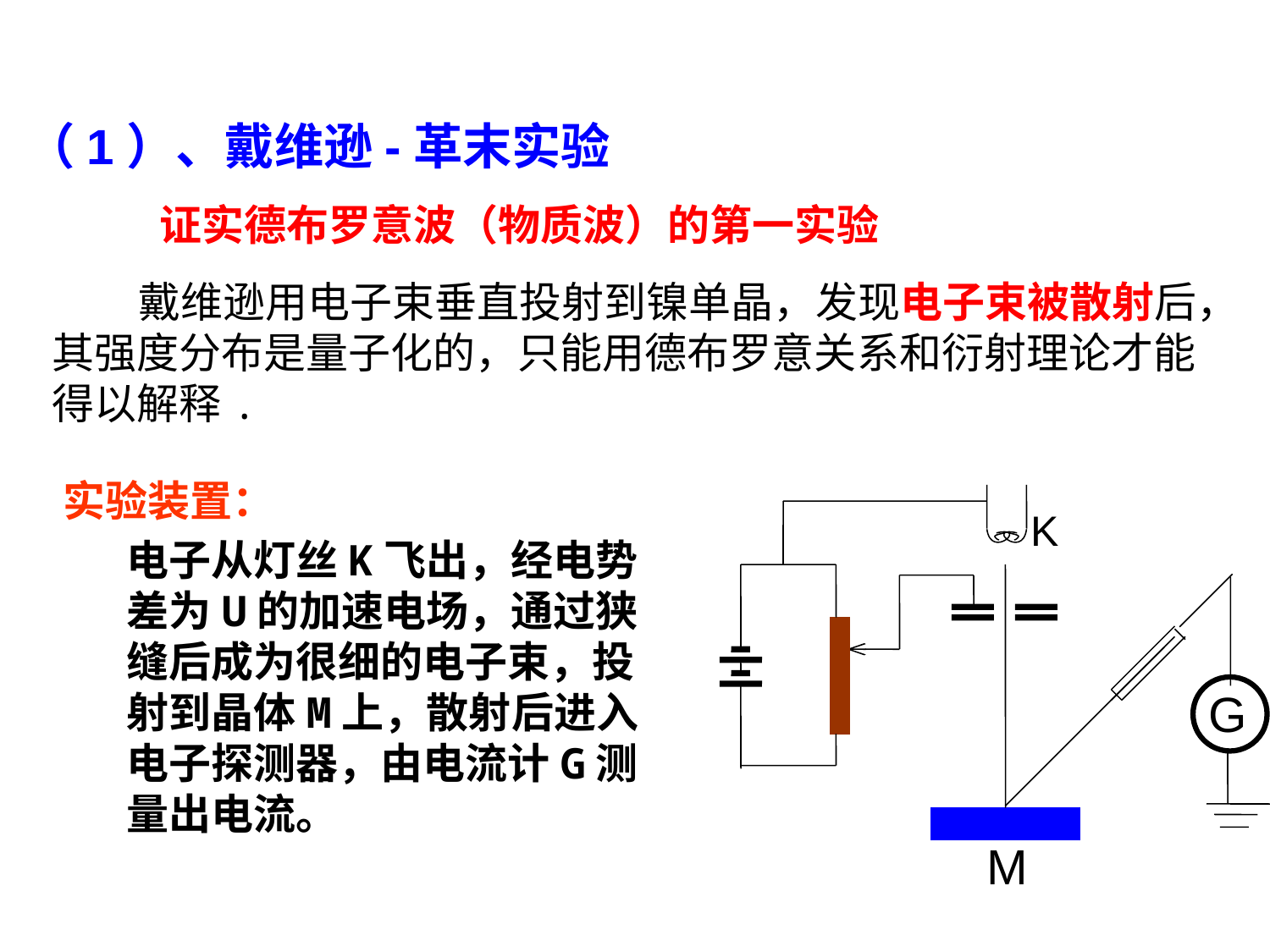

（1）、戴维逊-革末实验
        戴维逊用电子束垂直投射到镍单晶，发现电子束被散射后，其强度分布是量子化的，只能用德布罗意关系和衍射理论才能得以解释.
实验装置：
电子从灯丝K飞出，经电势差为U的加速电场，通过狭缝后成为很细的电子束，投射到晶体M上，散射后进入电子探测器，由电流计G测量出电流。

K

G

M

        证实德布罗意波（物质波）的第一实验